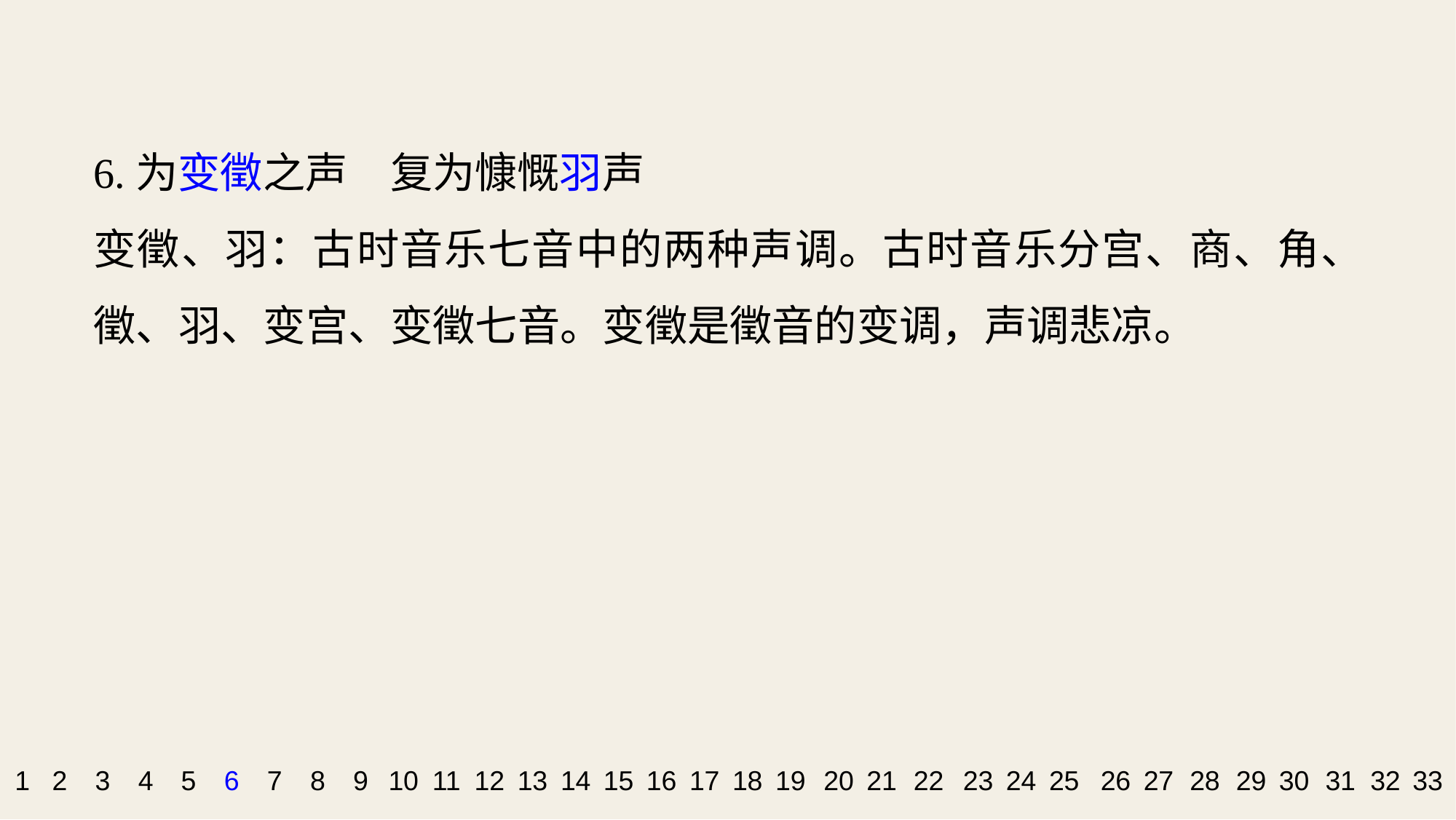

6.为变徵之声　复为慷慨羽声
变徵、羽：古时音乐七音中的两种声调。古时音乐分宫、商、角、徵、羽、变宫、变徵七音。变徵是徵音的变调，声调悲凉。
1
2
3
4
5
6
7
8
9
10
11
12
13
14
15
16
17
18
19
20
21
22
23
24
25
26
27
28
29
30
31
32
33